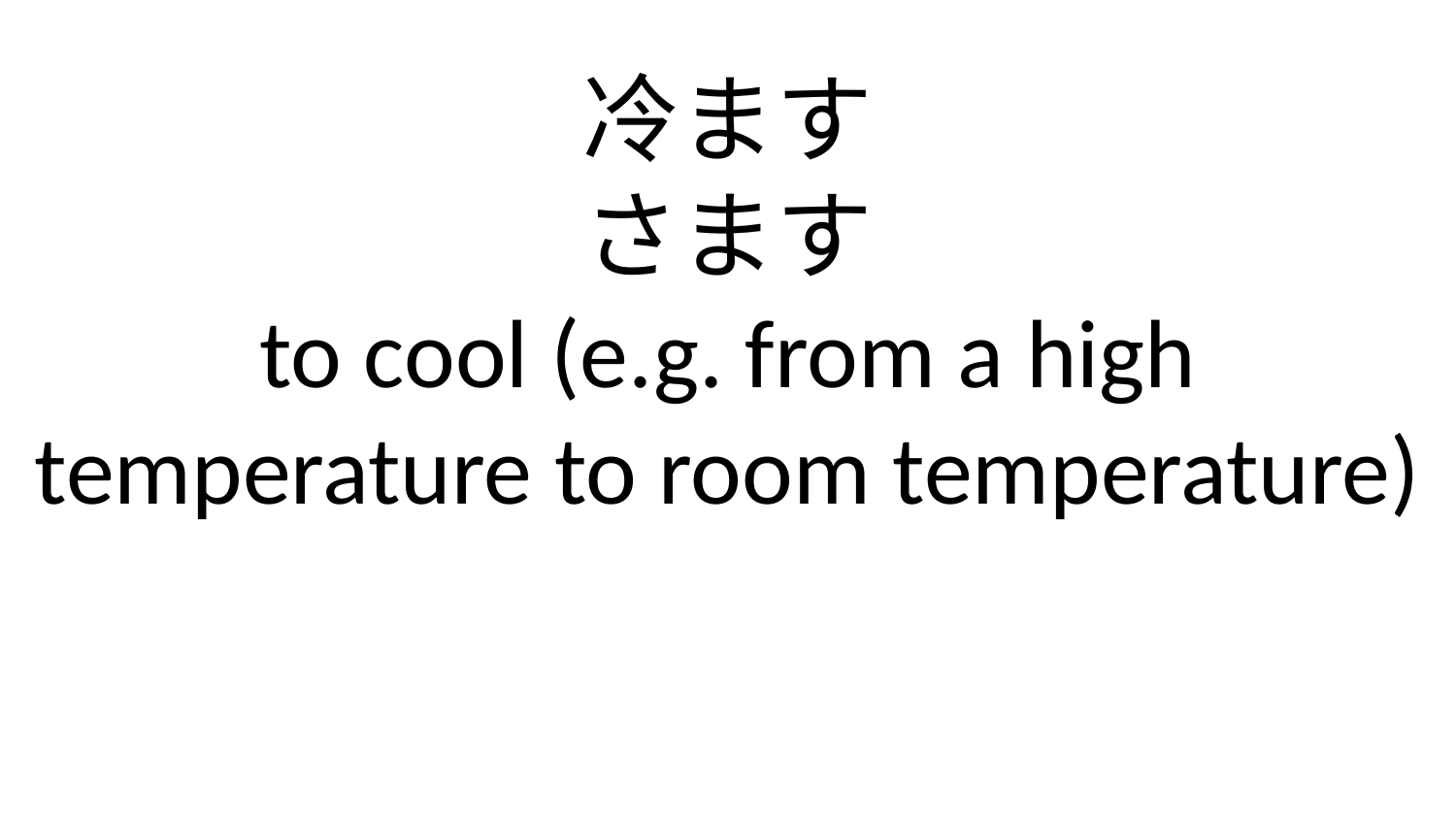

冷ます
さます
to cool (e.g. from a high temperature to room temperature)